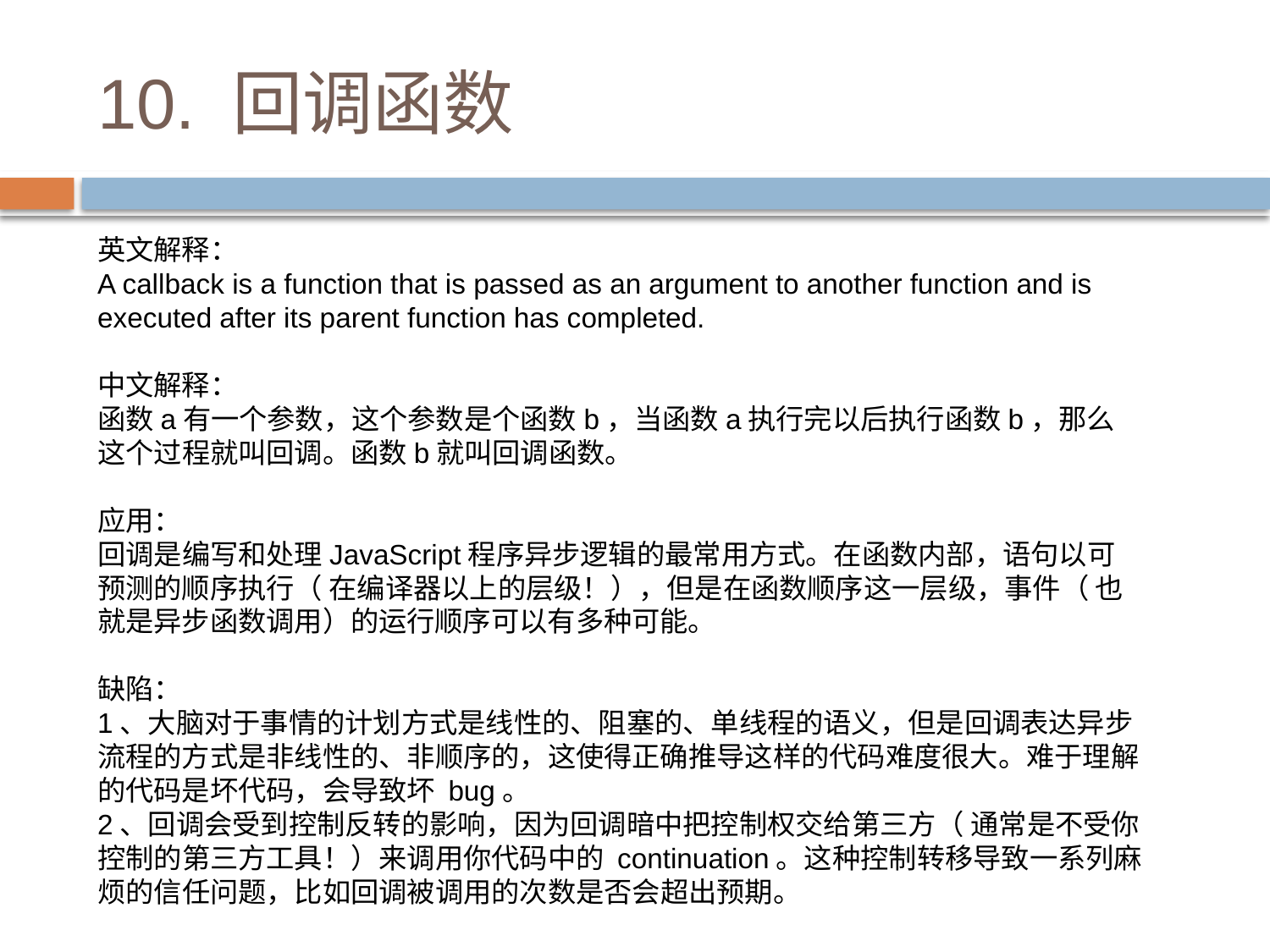

# 10. 回调函数
英文解释：
A callback is a function that is passed as an argument to another function and is executed after its parent function has completed.

中文解释：
函数a有一个参数，这个参数是个函数b，当函数a执行完以后执行函数b，那么这个过程就叫回调。函数b就叫回调函数。

应用：
回调是编写和处理JavaScript程序异步逻辑的最常用方式。在函数内部，语句以可预测的顺序执行（ 在编译器以上的层级！），但是在函数顺序这一层级，事件（ 也就是异步函数调用）的运行顺序可以有多种可能。

缺陷：
1、大脑对于事情的计划方式是线性的、阻塞的、单线程的语义，但是回调表达异步流程的方式是非线性的、非顺序的，这使得正确推导这样的代码难度很大。难于理解的代码是坏代码，会导致坏 bug。
2、回调会受到控制反转的影响，因为回调暗中把控制权交给第三方（ 通常是不受你控制的第三方工具！）来调用你代码中的 continuation。这种控制转移导致一系列麻烦的信任问题，比如回调被调用的次数是否会超出预期。